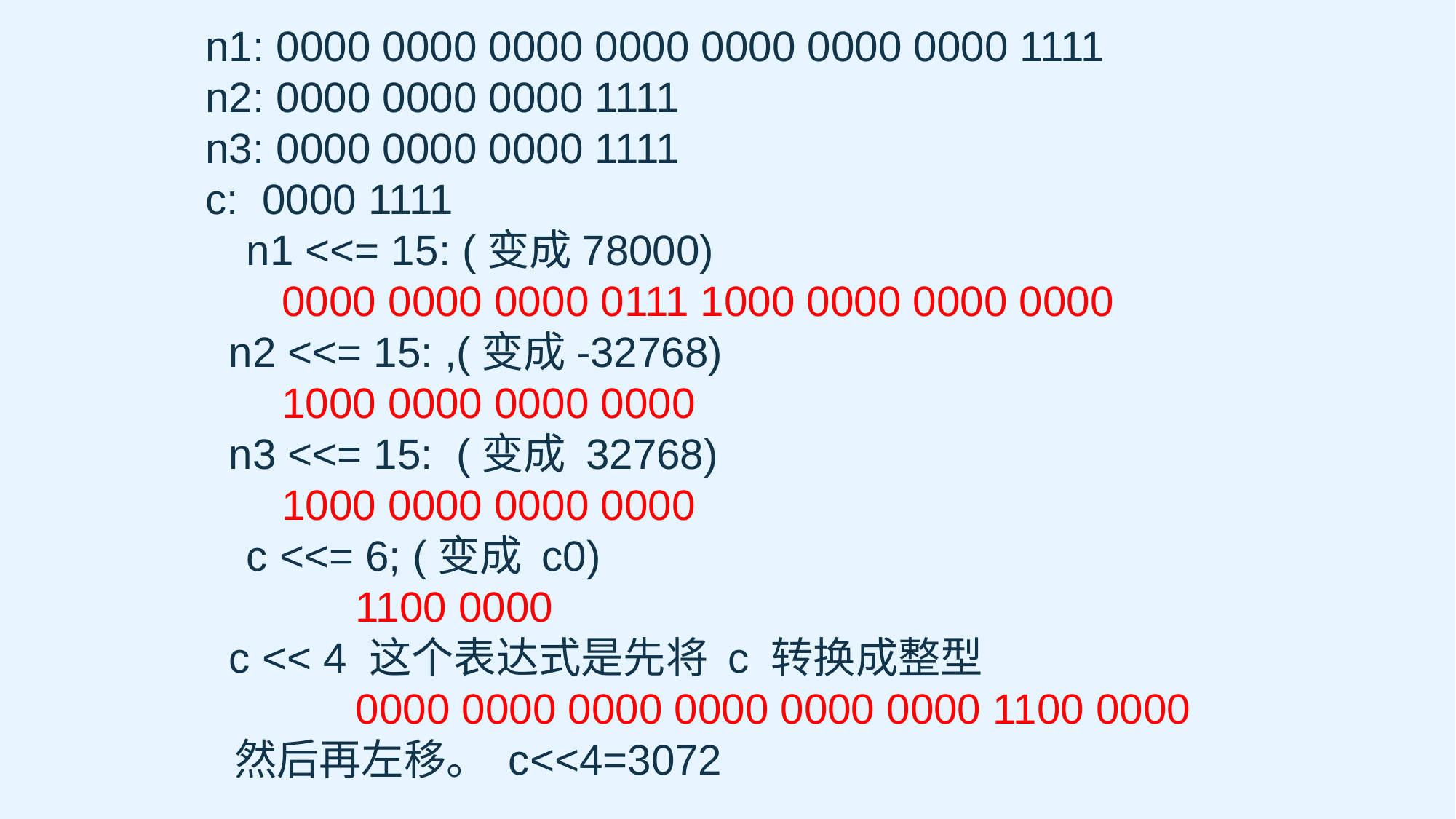

n1: 0000 0000 0000 0000 0000 0000 0000 1111
n2: 0000 0000 0000 1111
n3: 0000 0000 0000 1111
c:  0000 1111
	n1 <<= 15: (变成78000)
 	   0000 0000 0000 0111 1000 0000 0000 0000
  n2 <<= 15: ,(变成-32768)
	   1000 0000 0000 0000
  n3 <<= 15:  (变成 32768)
	   1000 0000 0000 0000
	c <<= 6; (变成 c0)
		1100 0000
  c << 4 这个表达式是先将 c 转换成整型
		0000 0000 0000 0000 0000 0000 1100 0000
  然后再左移。 c<<4=3072